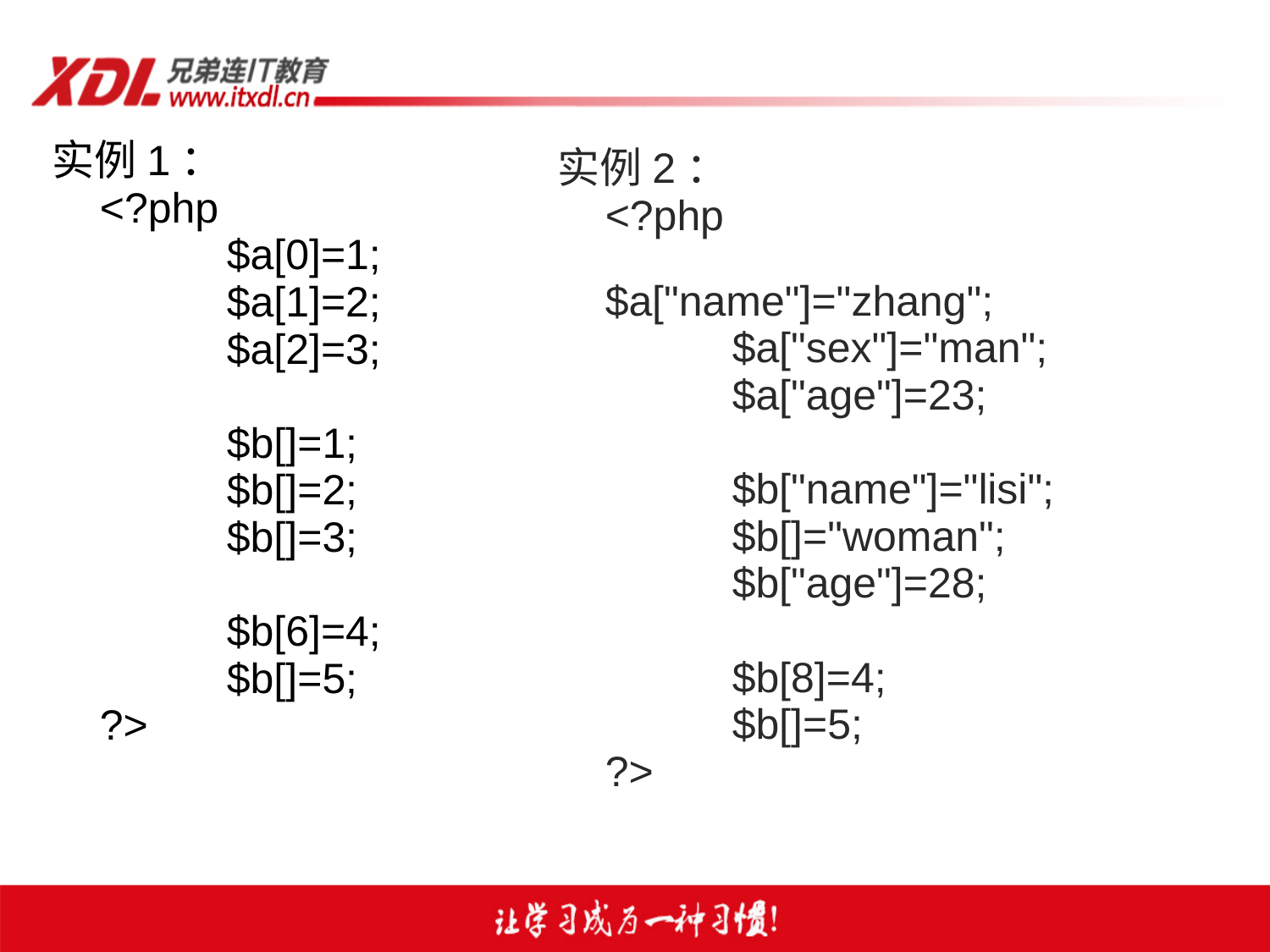

实例1：
	<?php
		$a[0]=1;
		$a[1]=2;
		$a[2]=3;

		$b[]=1;
		$b[]=2;
		$b[]=3;

		$b[6]=4;
		$b[]=5;
	?>
实例2：
	<?php
			$a["name"]="zhang";
		$a["sex"]="man";
		$a["age"]=23;

		$b["name"]="lisi";
		$b[]="woman";
		$b["age"]=28;

		$b[8]=4;
		$b[]=5;
	?>